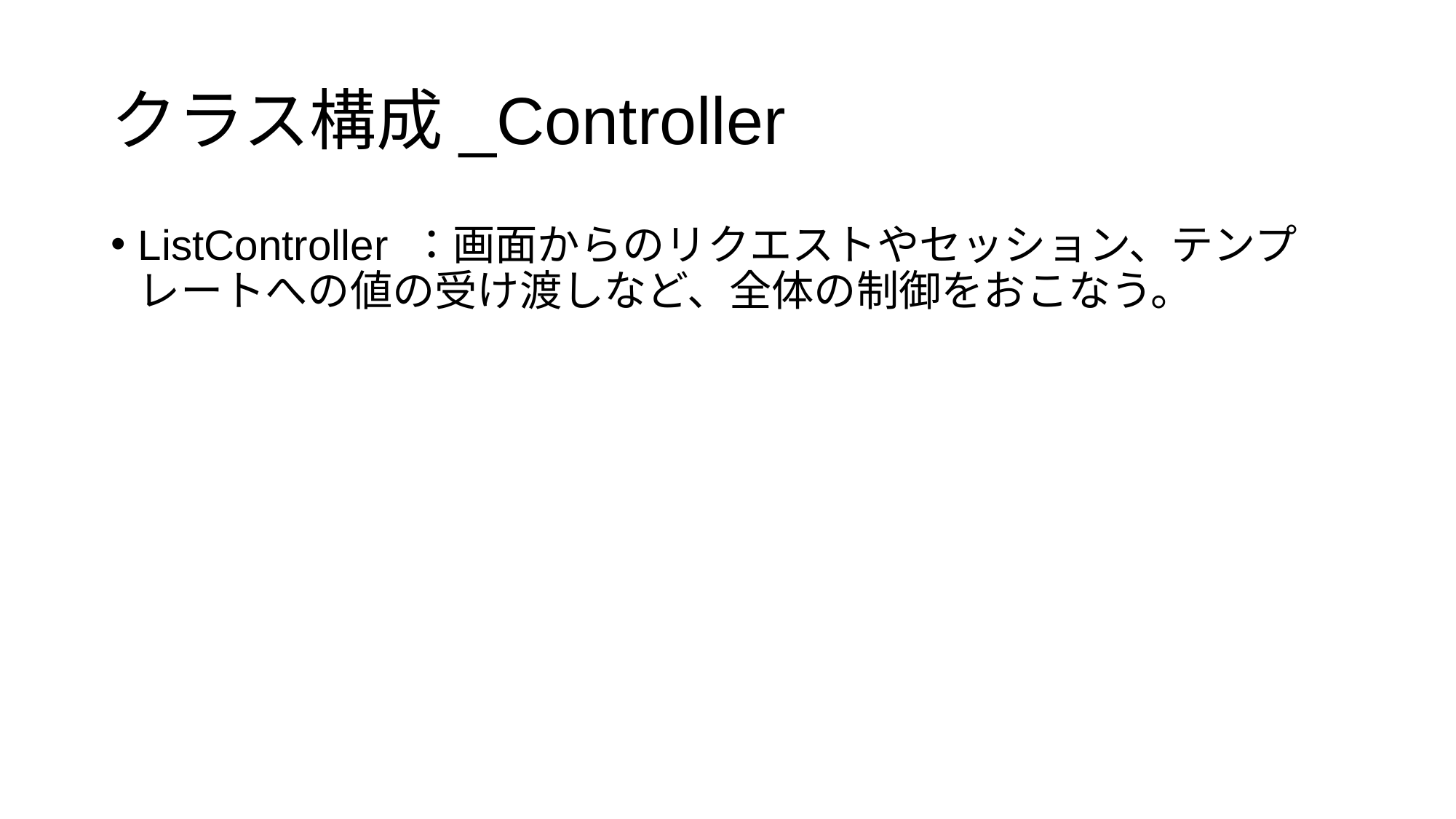

# クラス構成_Controller
ListController ：画面からのリクエストやセッション、テンプレートへの値の受け渡しなど、全体の制御をおこなう。